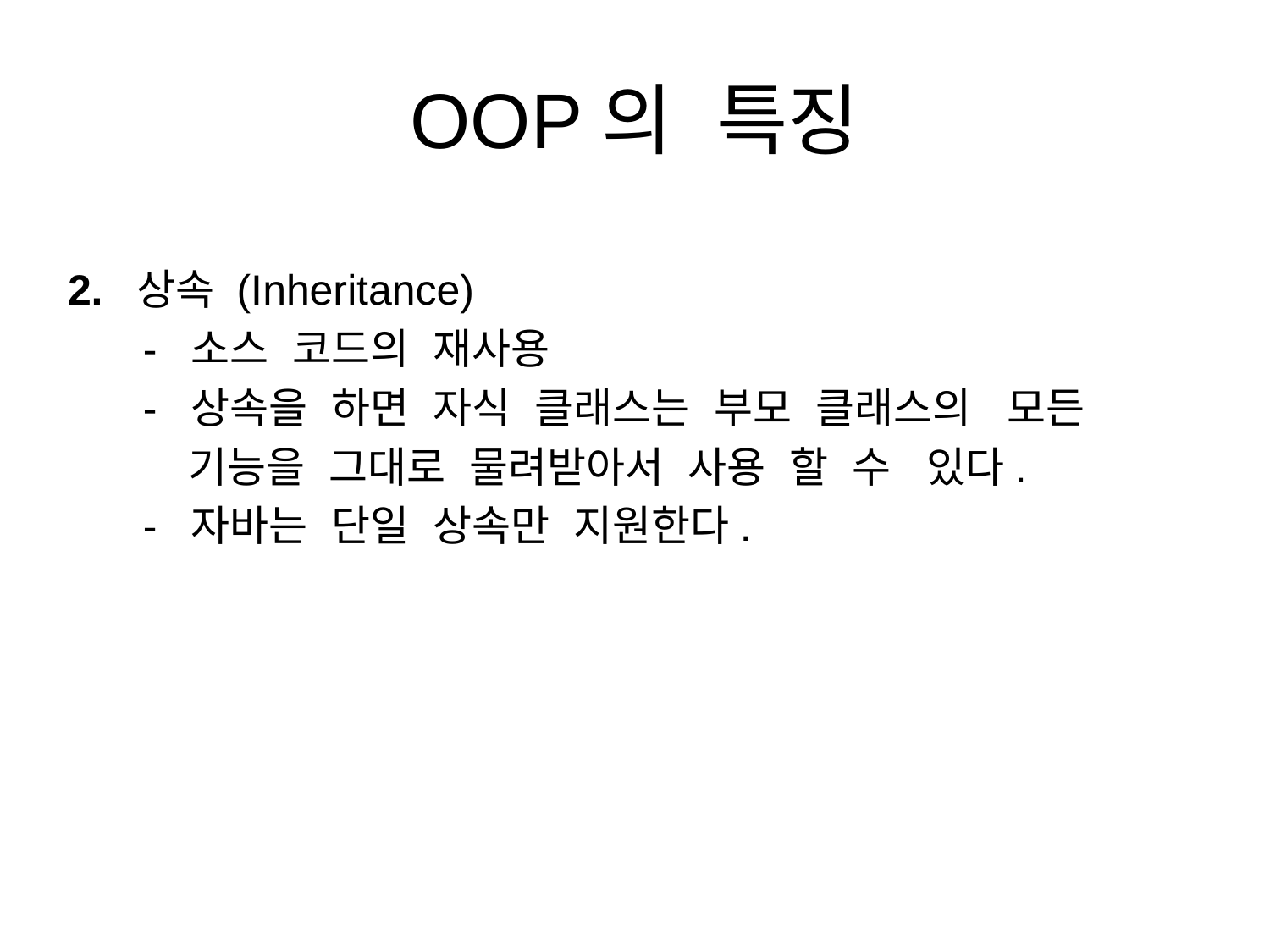

# OOP의  특징
2.  상속 (Inheritance)
 -  소스  코드의  재사용
 -  상속을  하면  자식  클래스는  부모  클래스의   모든
    기능을  그대로  물려받아서  사용  할  수   있다.
 -  자바는  단일  상속만  지원한다.